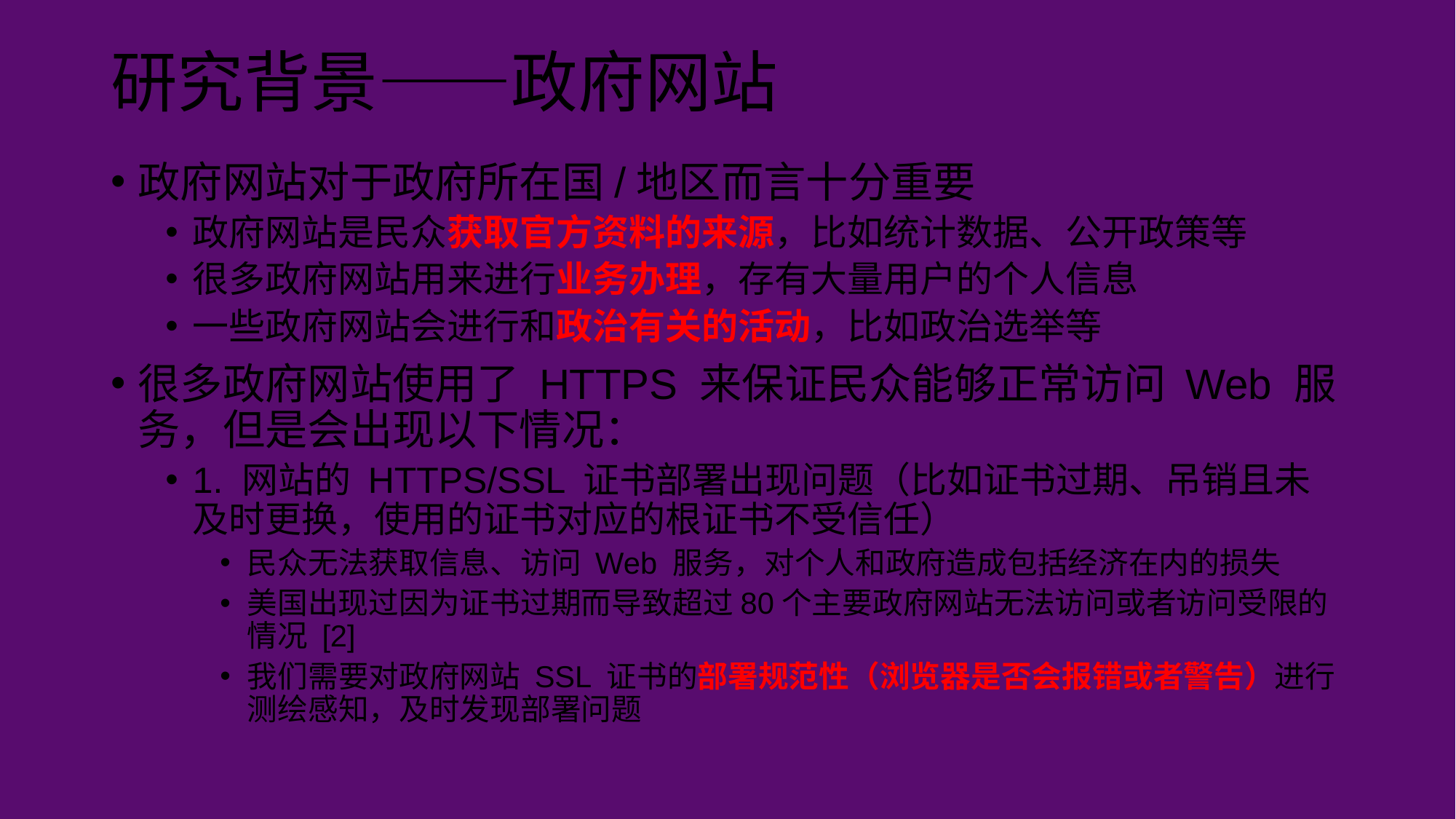

# 研究背景——政府网站
政府网站对于政府所在国/地区而言十分重要
政府网站是民众获取官方资料的来源，比如统计数据、公开政策等
很多政府网站用来进行业务办理，存有大量用户的个人信息
一些政府网站会进行和政治有关的活动，比如政治选举等
很多政府网站使用了 HTTPS 来保证民众能够正常访问 Web 服务，但是会出现以下情况：
1. 网站的 HTTPS/SSL 证书部署出现问题（比如证书过期、吊销且未及时更换，使用的证书对应的根证书不受信任）
民众无法获取信息、访问 Web 服务，对个人和政府造成包括经济在内的损失
美国出现过因为证书过期而导致超过80个主要政府网站无法访问或者访问受限的情况 [2]
我们需要对政府网站 SSL 证书的部署规范性（浏览器是否会报错或者警告）进行测绘感知，及时发现部署问题